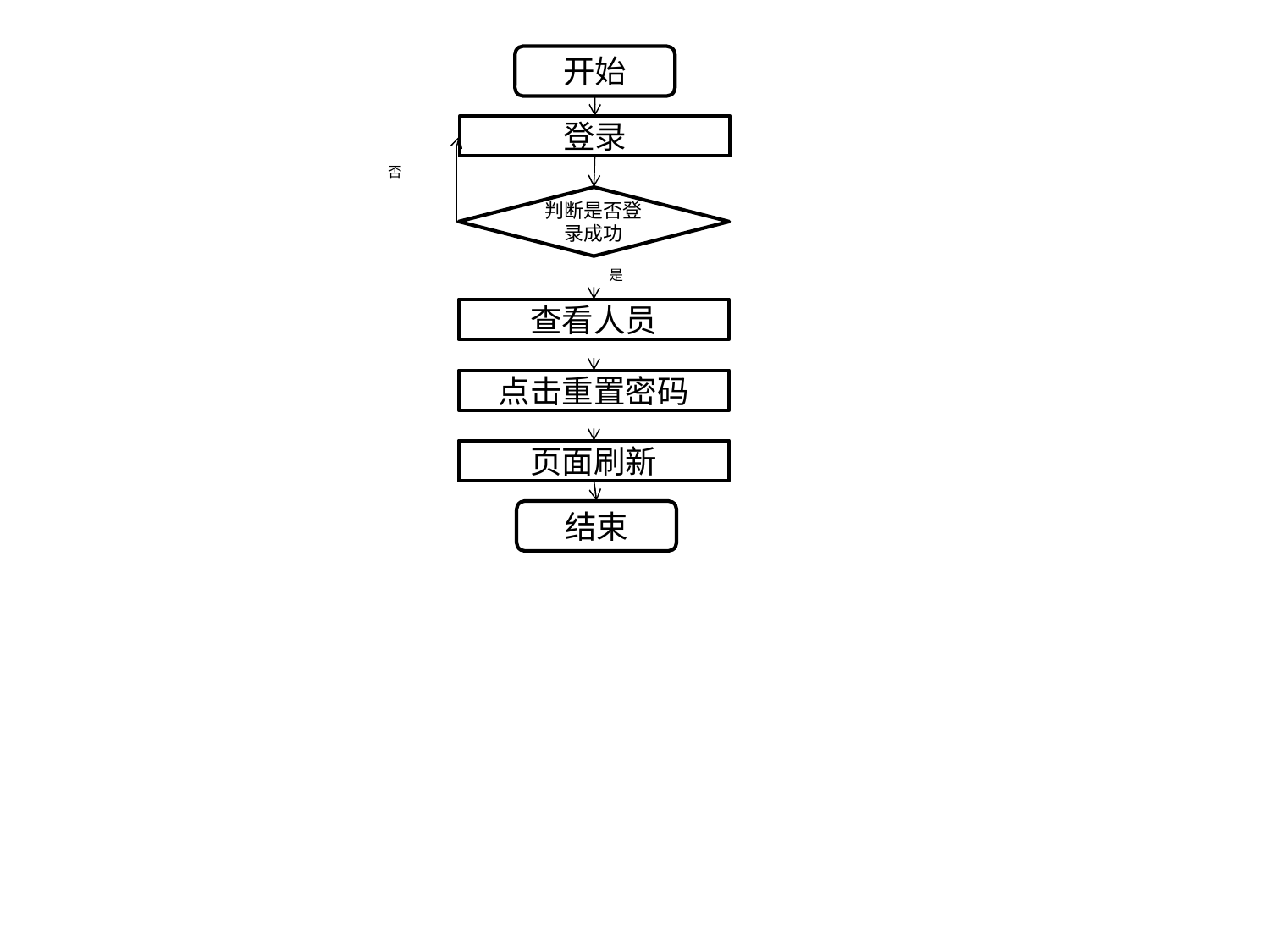

开始
登录
否
判断是否登录成功
是
查看人员
点击重置密码
页面刷新
结束